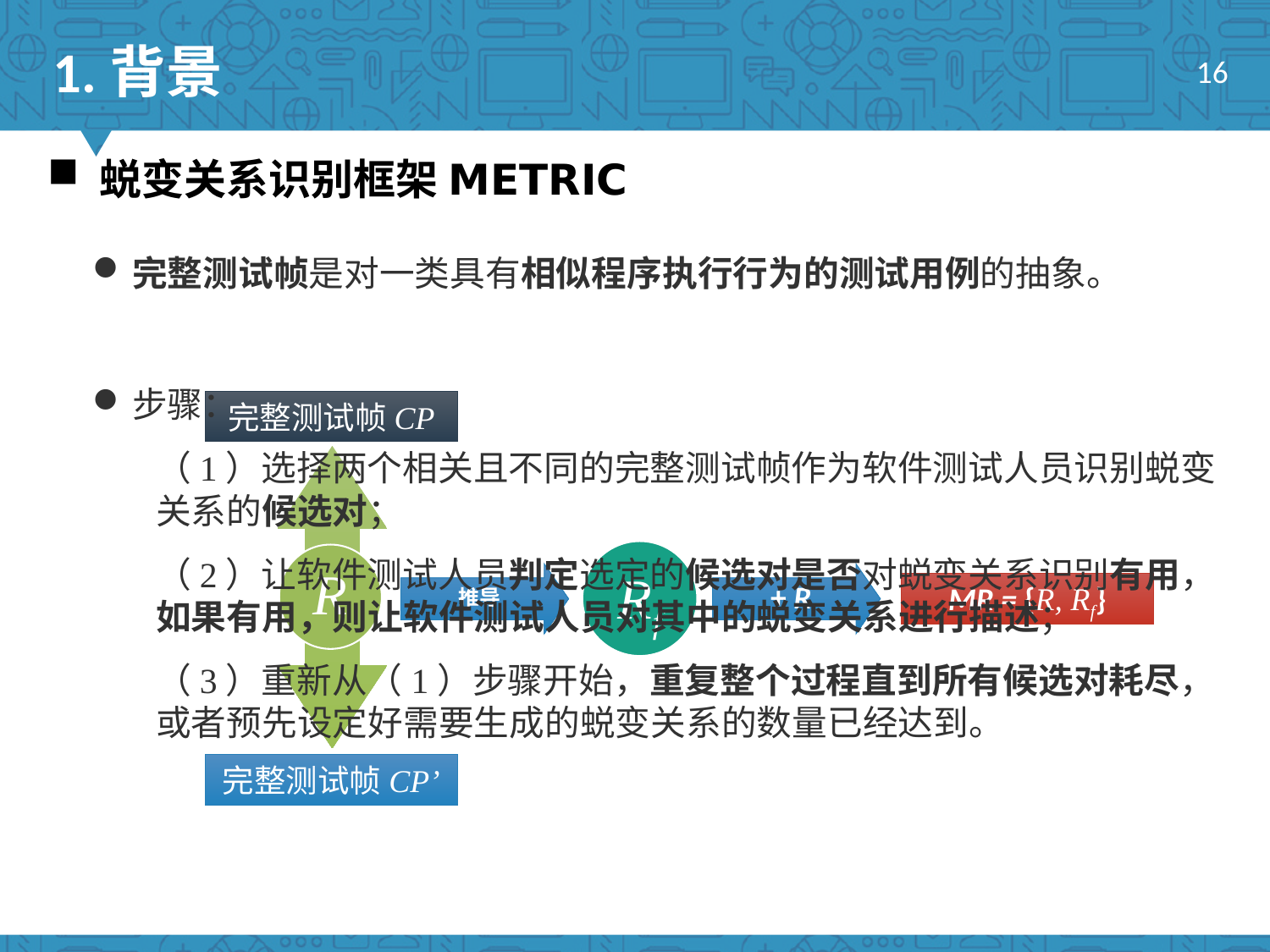

1.背景
16
 蜕变关系识别框架METRIC
完整测试帧是对一类具有相似程序执行行为的测试用例的抽象。
步骤：
（1）选择两个相关且不同的完整测试帧作为软件测试人员识别蜕变关系的候选对；
（2）让软件测试人员判定选定的候选对是否对蜕变关系识别有用，如果有用，则让软件测试人员对其中的蜕变关系进行描述；
（3）重新从（1）步骤开始，重复整个过程直到所有候选对耗尽，或者预先设定好需要生成的蜕变关系的数量已经达到。

完整测试帧CP

Rf

R
推导
+ R
MR = {R, Rf}
完整测试帧CP’